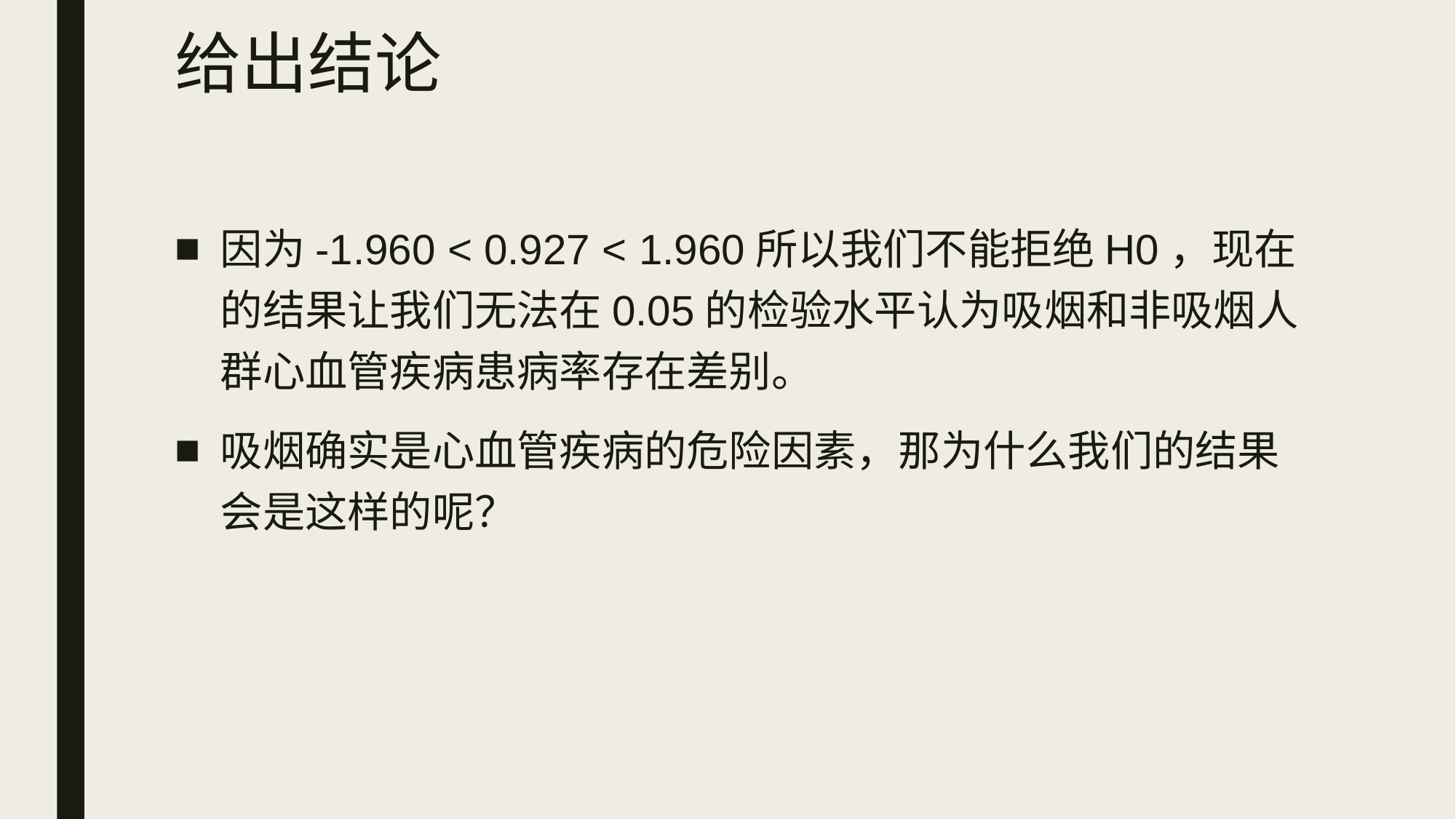

# 给出结论
因为-1.960 < 0.927 < 1.960所以我们不能拒绝H0，现在的结果让我们无法在0.05的检验水平认为吸烟和非吸烟人群心血管疾病患病率存在差别。
吸烟确实是心血管疾病的危险因素，那为什么我们的结果会是这样的呢？